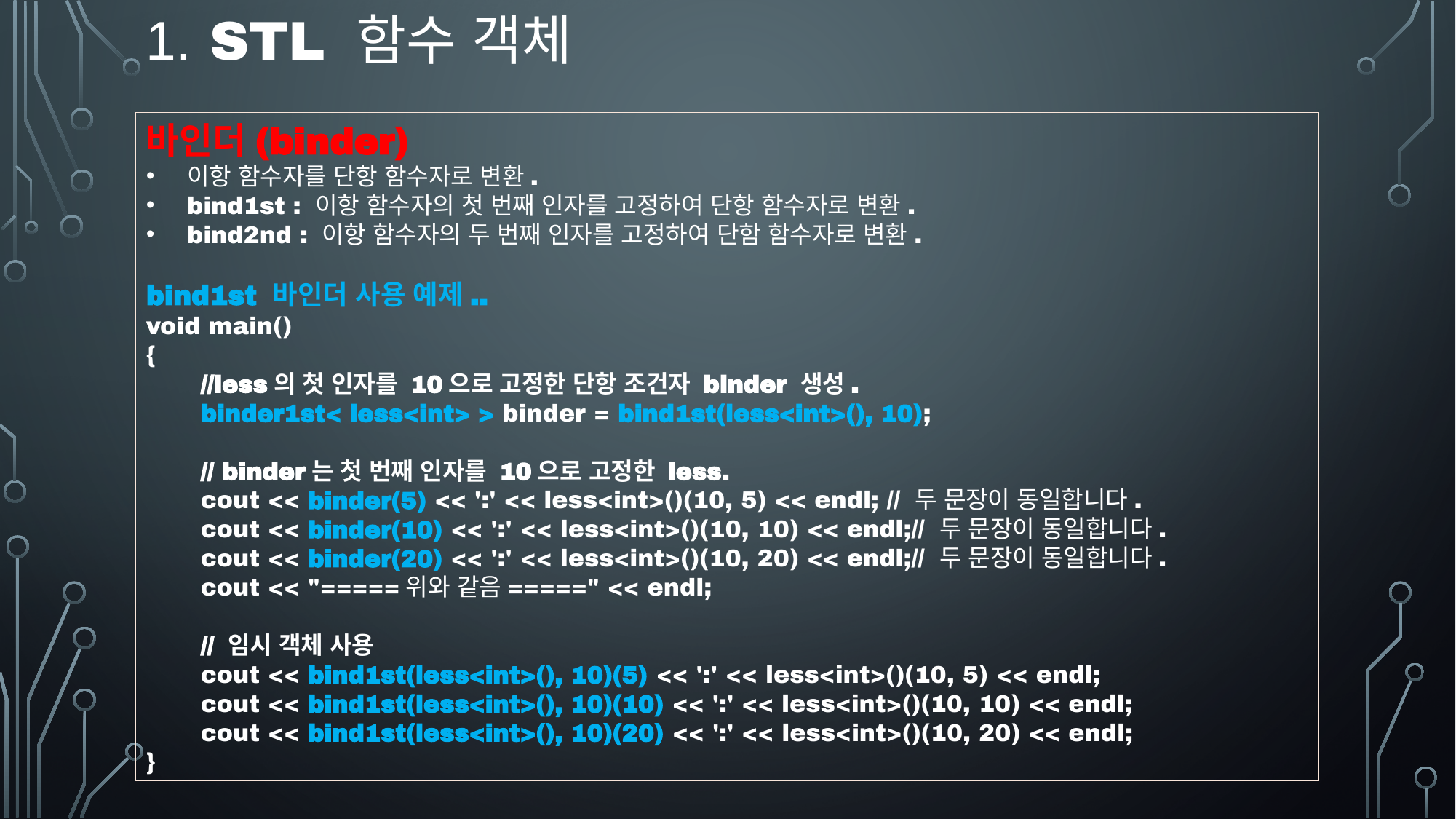

# 1. STL 함수 객체
바인더(binder)
이항 함수자를 단항 함수자로 변환.
bind1st : 이항 함수자의 첫 번째 인자를 고정하여 단항 함수자로 변환.
bind2nd : 이항 함수자의 두 번째 인자를 고정하여 단함 함수자로 변환.

bind1st 바인더 사용 예제..
void main()
{
//less의 첫 인자를 10으로 고정한 단항 조건자 binder 생성.
binder1st< less<int> > binder = bind1st(less<int>(), 10);

// binder는 첫 번째 인자를 10으로 고정한 less.
cout << binder(5) << ':' << less<int>()(10, 5) << endl; // 두 문장이 동일합니다.
cout << binder(10) << ':' << less<int>()(10, 10) << endl;// 두 문장이 동일합니다.
cout << binder(20) << ':' << less<int>()(10, 20) << endl;// 두 문장이 동일합니다.
cout << "=====위와 같음=====" << endl;

// 임시 객체 사용
cout << bind1st(less<int>(), 10)(5) << ':' << less<int>()(10, 5) << endl;
cout << bind1st(less<int>(), 10)(10) << ':' << less<int>()(10, 10) << endl;
cout << bind1st(less<int>(), 10)(20) << ':' << less<int>()(10, 20) << endl;
}